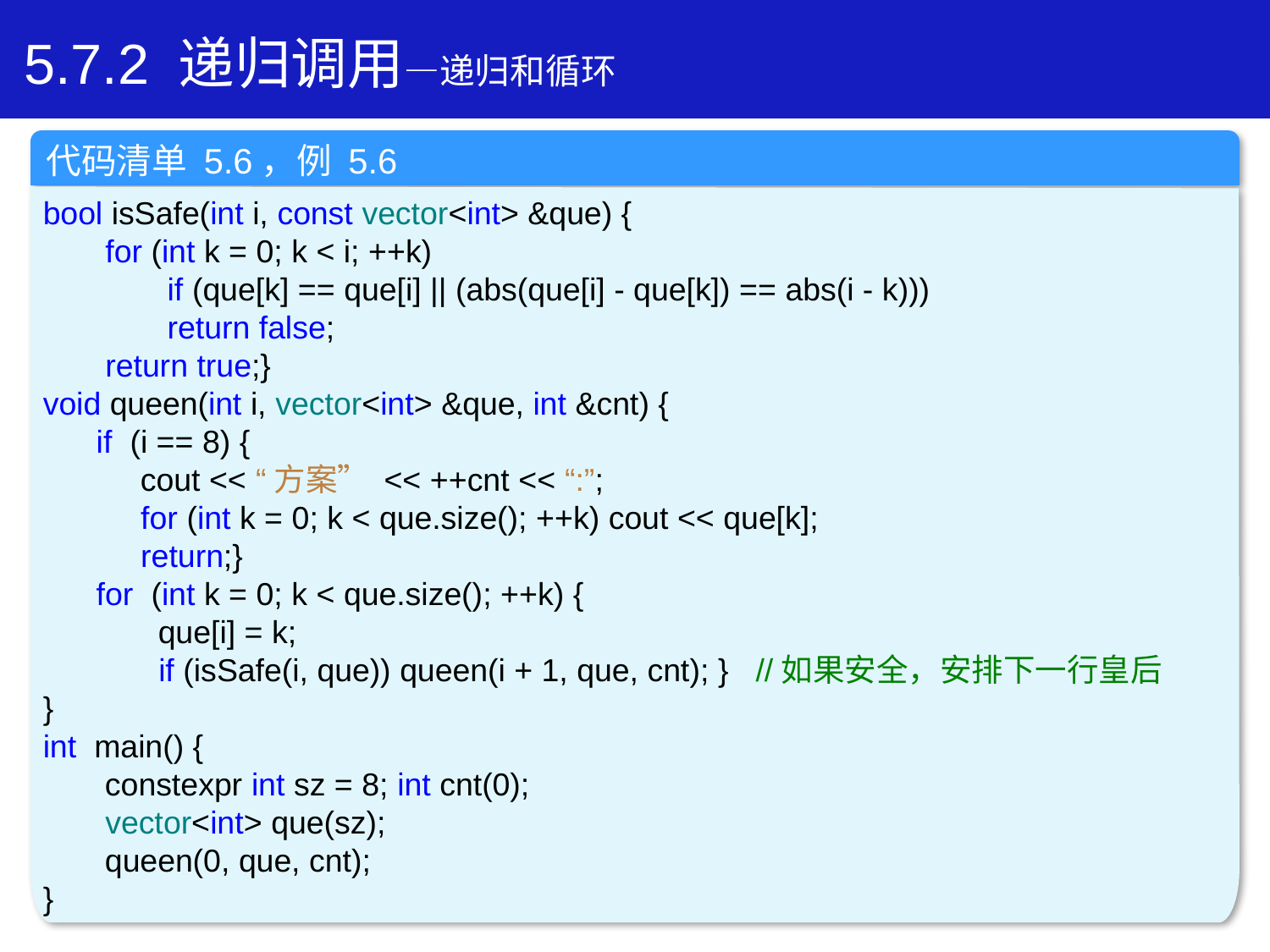

5.7.2 递归调用—递归和循环
代码清单 5.6，例 5.6
bool isSafe(int i, const vector<int> &que) {
       for (int k = 0; k < i; ++k)
              if (que[k] == que[i] || (abs(que[i] - que[k]) == abs(i - k)))
              return false;
       return true;}
void queen(int i, vector<int> &que, int &cnt) {
      if  (i == 8) {
           cout << “方案” << ++cnt << “:”;
           for (int k = 0; k < que.size(); ++k) cout << que[k];
           return;}
      for  (int k = 0; k < que.size(); ++k) {
             que[i] = k;
             if (isSafe(i, que)) queen(i + 1, que, cnt); }   //如果安全，安排下一行皇后
}
int  main() {
       constexpr int sz = 8; int cnt(0);
       vector<int> que(sz);
       queen(0, que, cnt);
}
69